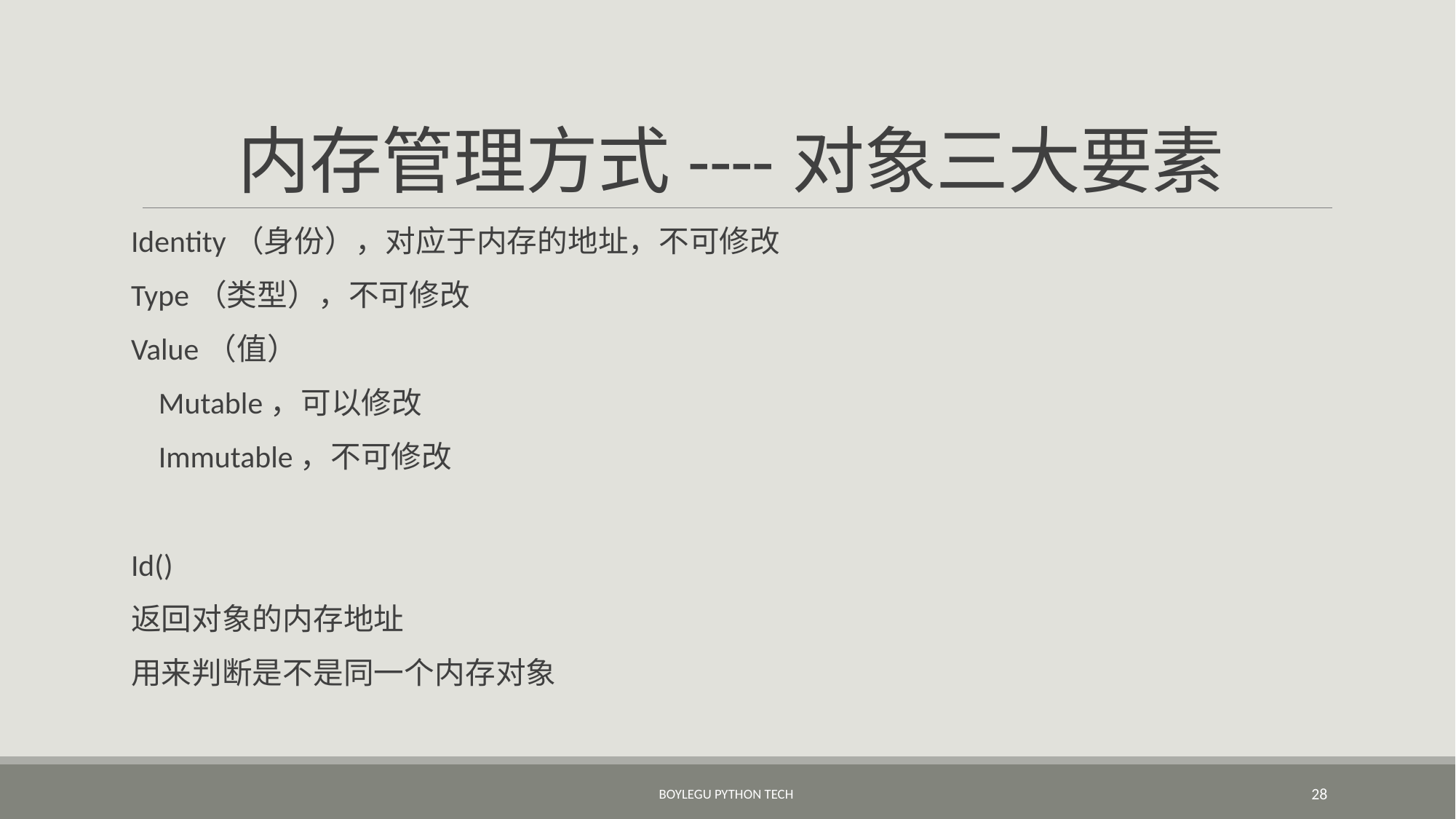

# 内存管理方式----对象三大要素
Identity（身份），对应于内存的地址，不可修改
Type（类型），不可修改
Value（值）
    Mutable，可以修改
    Immutable，不可修改

Id()
返回对象的内存地址
用来判断是不是同一个内存对象
BoyleGu Python Tech
28